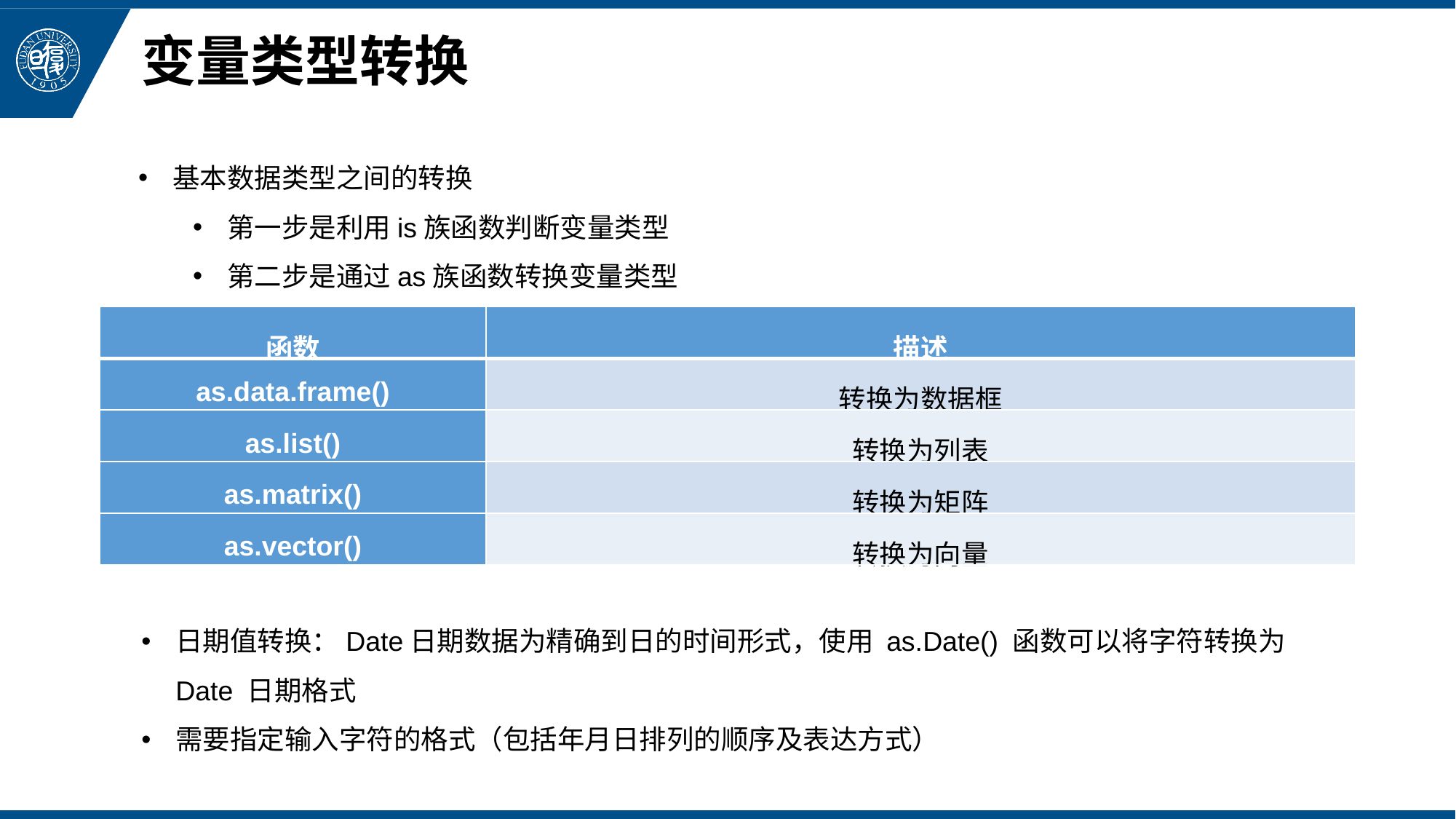

# 变量类型转换
基本数据类型之间的转换
第一步是利用is族函数判断变量类型
第二步是通过as族函数转换变量类型
| 函数 | 描述 |
| --- | --- |
| as.data.frame() | 转换为数据框 |
| as.list() | 转换为列表 |
| as.matrix() | 转换为矩阵 |
| as.vector() | 转换为向量 |
日期值转换：Date日期数据为精确到日的时间形式，使用 as.Date() 函数可以将字符转换为 Date 日期格式
需要指定输入字符的格式（包括年月日排列的顺序及表达方式）